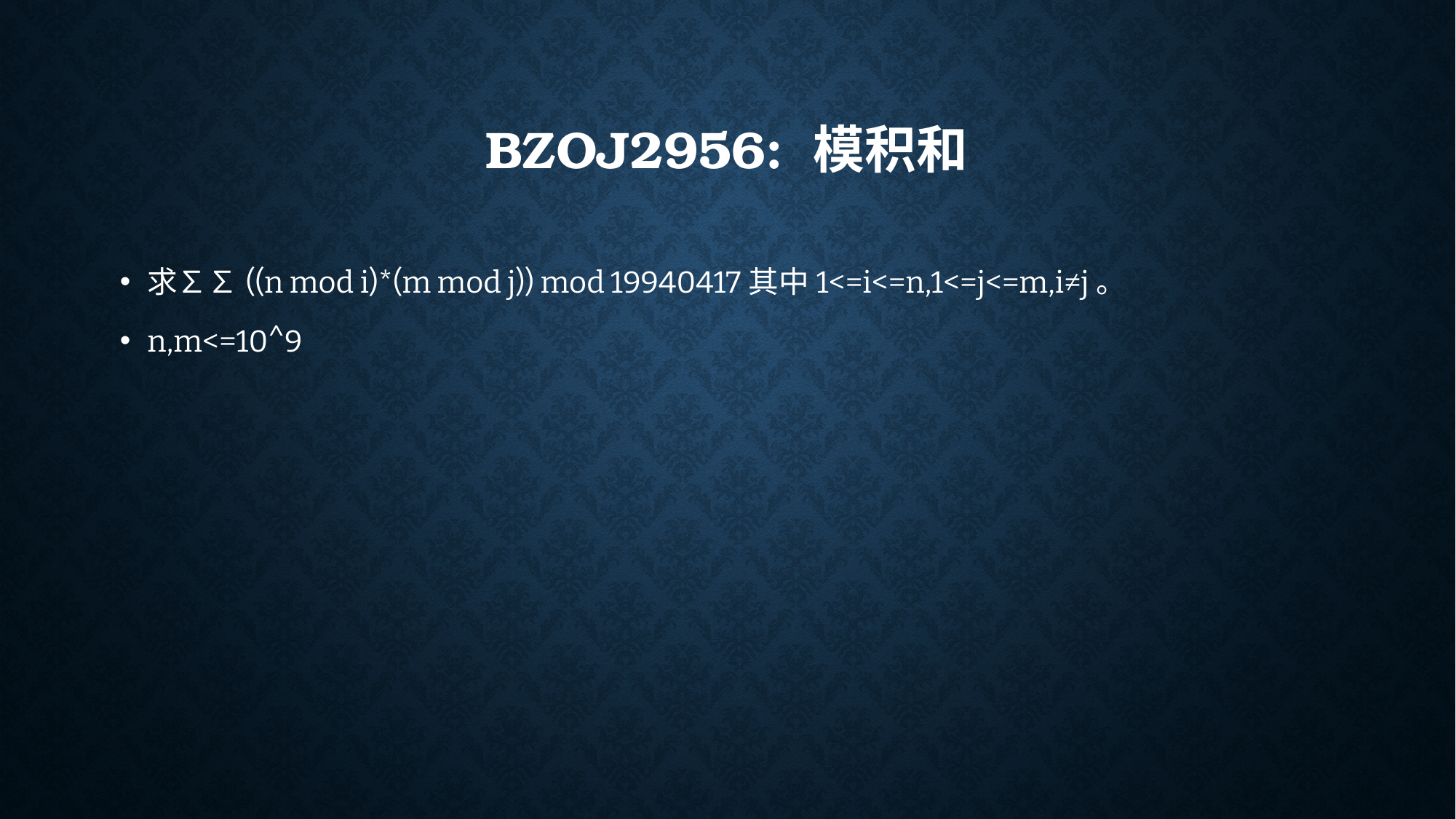

# BZOJ2956: 模积和
求∑∑((n mod i)*(m mod j)) mod 19940417其中1<=i<=n,1<=j<=m,i≠j。
n,m<=10^9